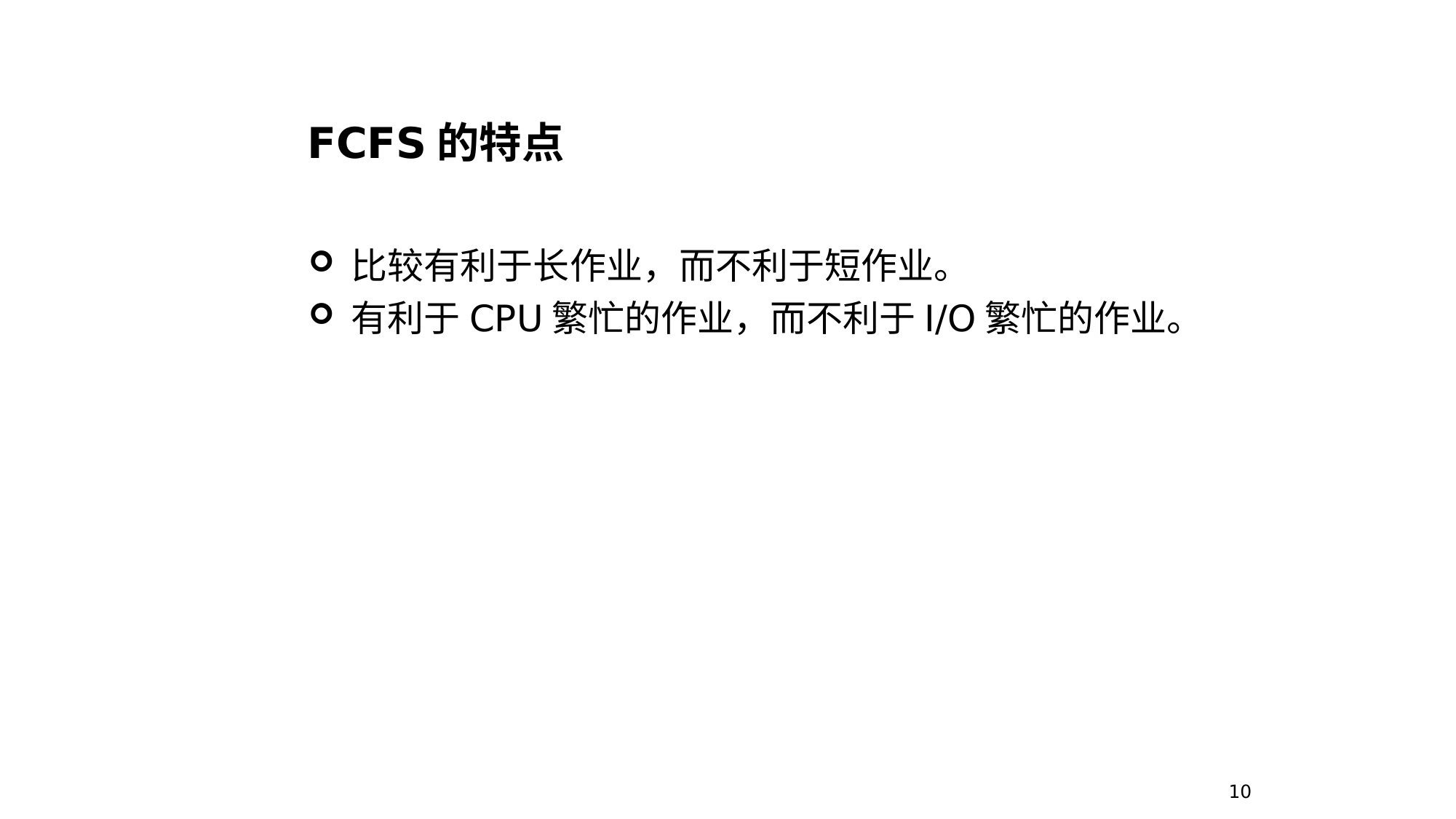

FCFS的特点
 比较有利于长作业，而不利于短作业。
 有利于CPU繁忙的作业，而不利于I/O繁忙的作业。
10